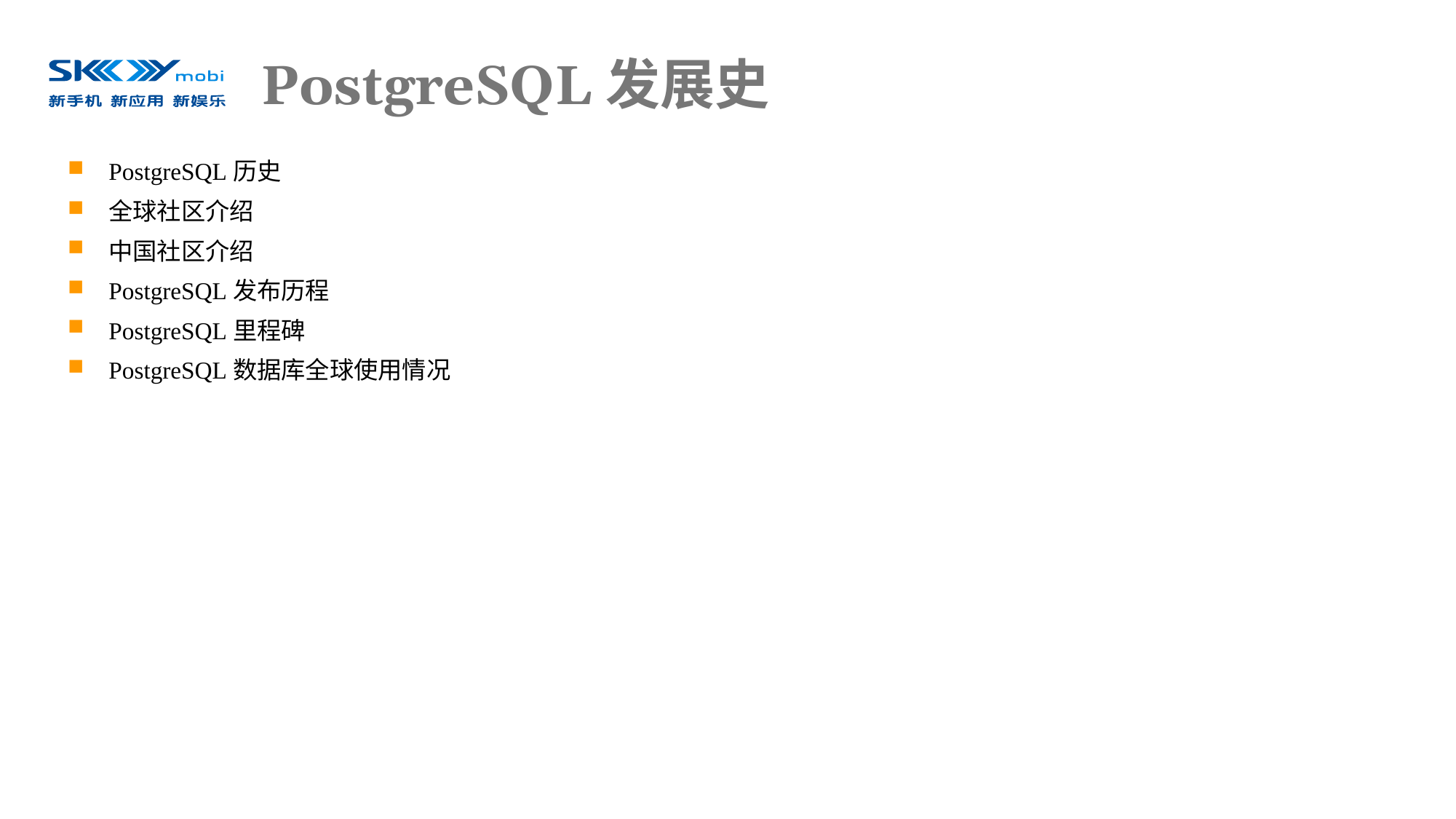

# PostgreSQL发展史
PostgreSQL历史
全球社区介绍
中国社区介绍
PostgreSQL发布历程
PostgreSQL里程碑
PostgreSQL数据库全球使用情况